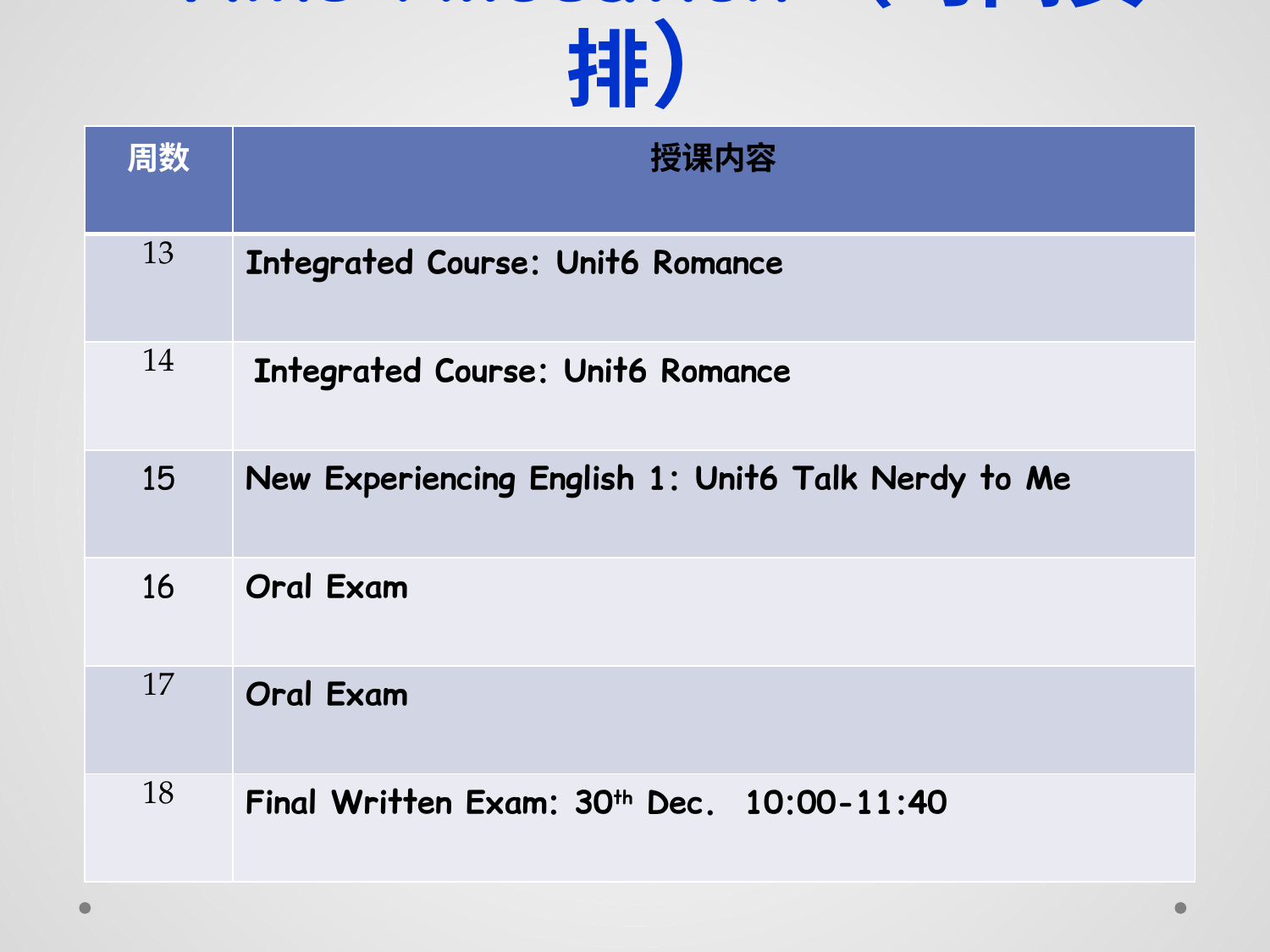

# Time Allocation（时间安排）
| 周数 | 授课内容 |
| --- | --- |
| 13 | Integrated Course: Unit6 Romance |
| 14 | Integrated Course: Unit6 Romance |
| 15 | New Experiencing English 1: Unit6 Talk Nerdy to Me |
| 16 | Oral Exam |
| 17 | Oral Exam |
| 18 | Final Written Exam: 30th Dec. 10:00-11:40 |